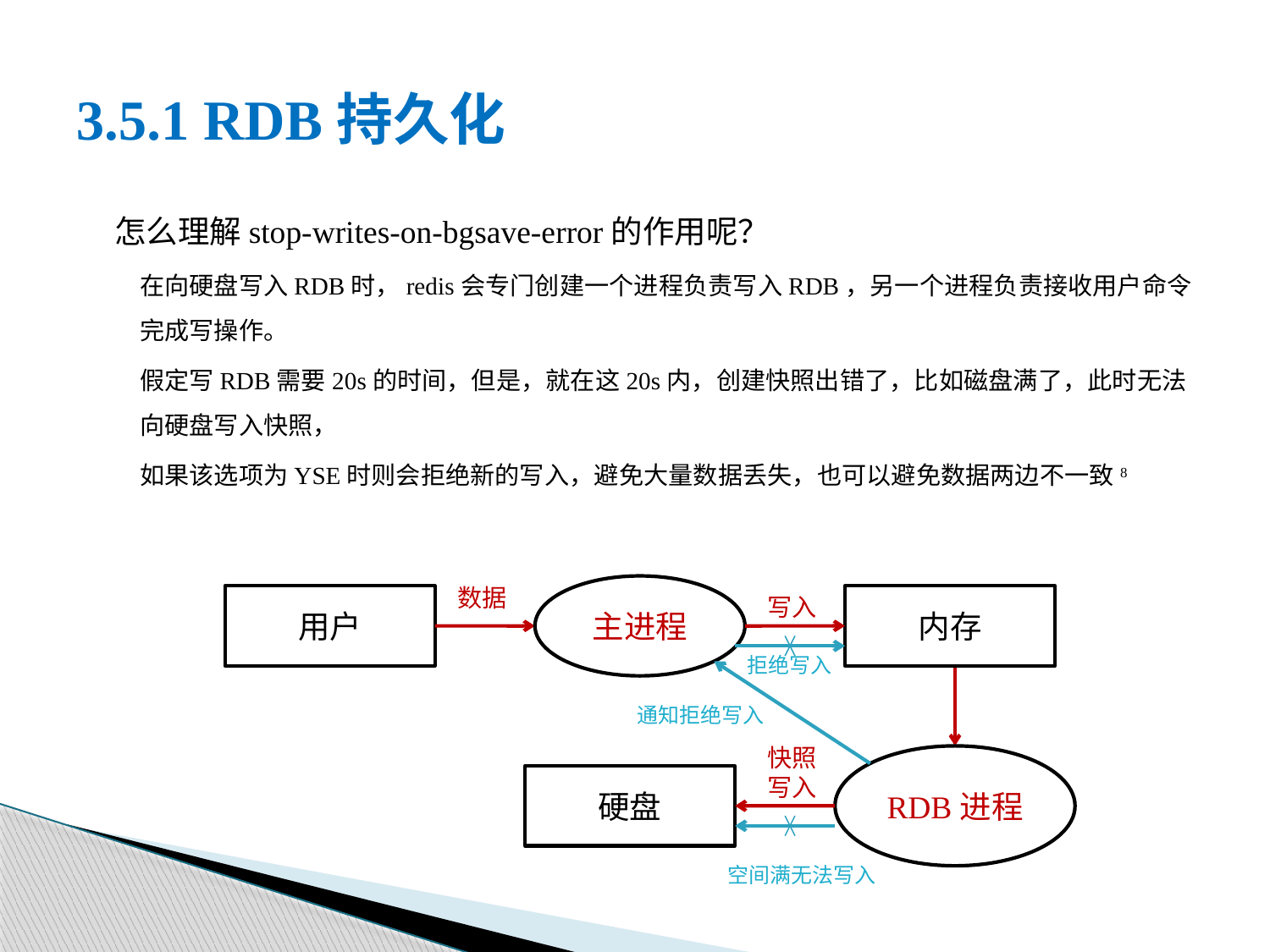

# 3.5.1 RDB持久化
怎么理解stop-writes-on-bgsave-error的作用呢？
在向硬盘写入RDB时，redis会专门创建一个进程负责写入RDB，另一个进程负责接收用户命令完成写操作。
假定写RDB需要20s的时间，但是，就在这20s内，创建快照出错了，比如磁盘满了，此时无法向硬盘写入快照，
如果该选项为YSE时则会拒绝新的写入，避免大量数据丢失，也可以避免数据两边不一致8

数据
主进程
用户
写入
内存
拒绝写入
通知拒绝写入
快照写入
RDB进程
硬盘
空间满无法写入